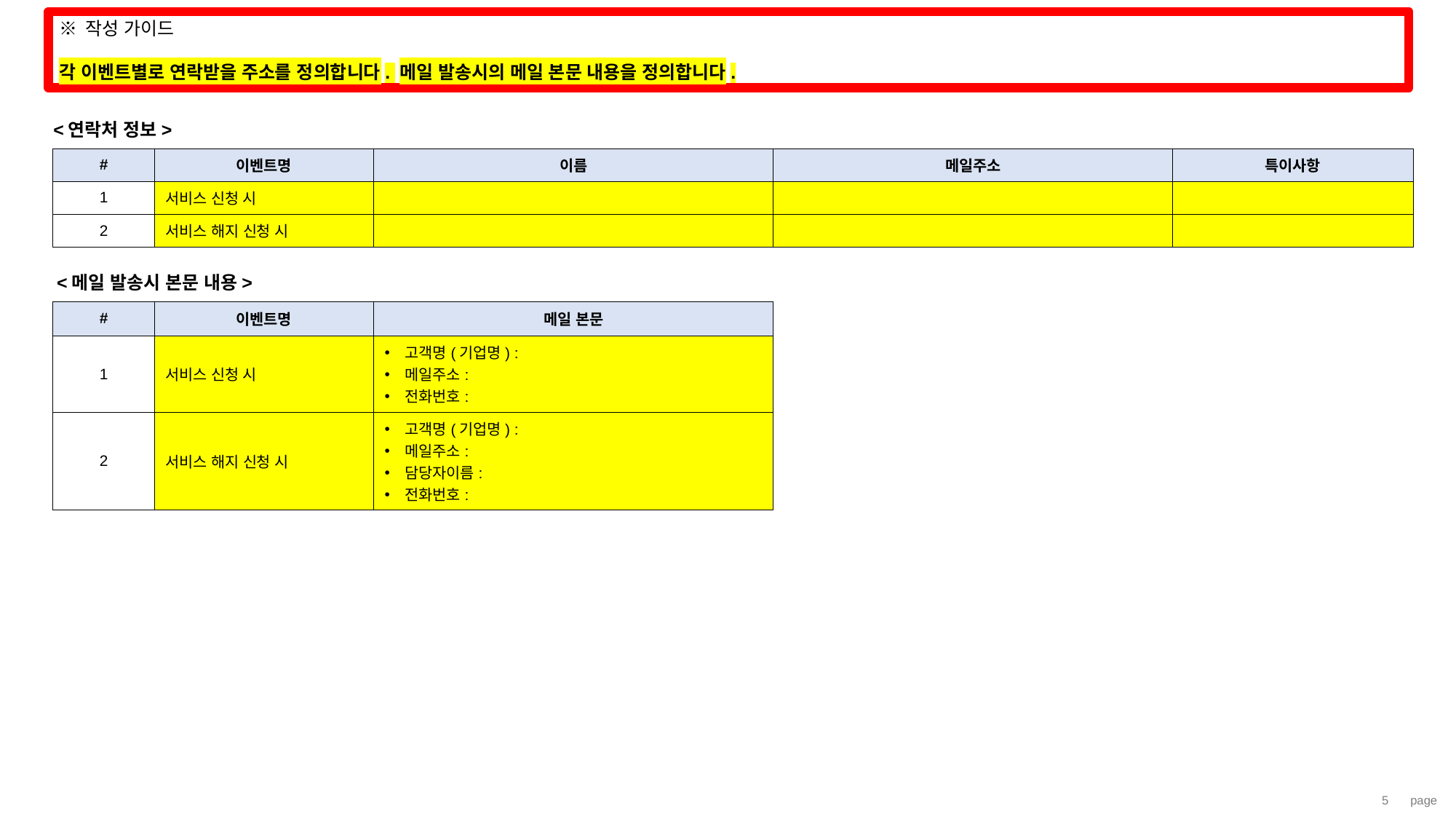

※ 작성 가이드

각 이벤트별로 연락받을 주소를 정의합니다. 메일 발송시의 메일 본문 내용을 정의합니다.
<연락처 정보>
| # | 이벤트명 | 이름 | 메일주소 | 특이사항 |
| --- | --- | --- | --- | --- |
| 1 | 서비스 신청 시 |  |  |  |
| 2 | 서비스 해지 신청 시 |  |  |  |
<메일 발송시 본문 내용>
| # | 이벤트명 | 메일 본문 |
| --- | --- | --- |
| 1 | 서비스 신청 시 | 고객명(기업명) : 메일주소: 전화번호: |
| 2 | 서비스 해지 신청 시 | 고객명(기업명) : 메일주소: 담당자이름: 전화번호: |